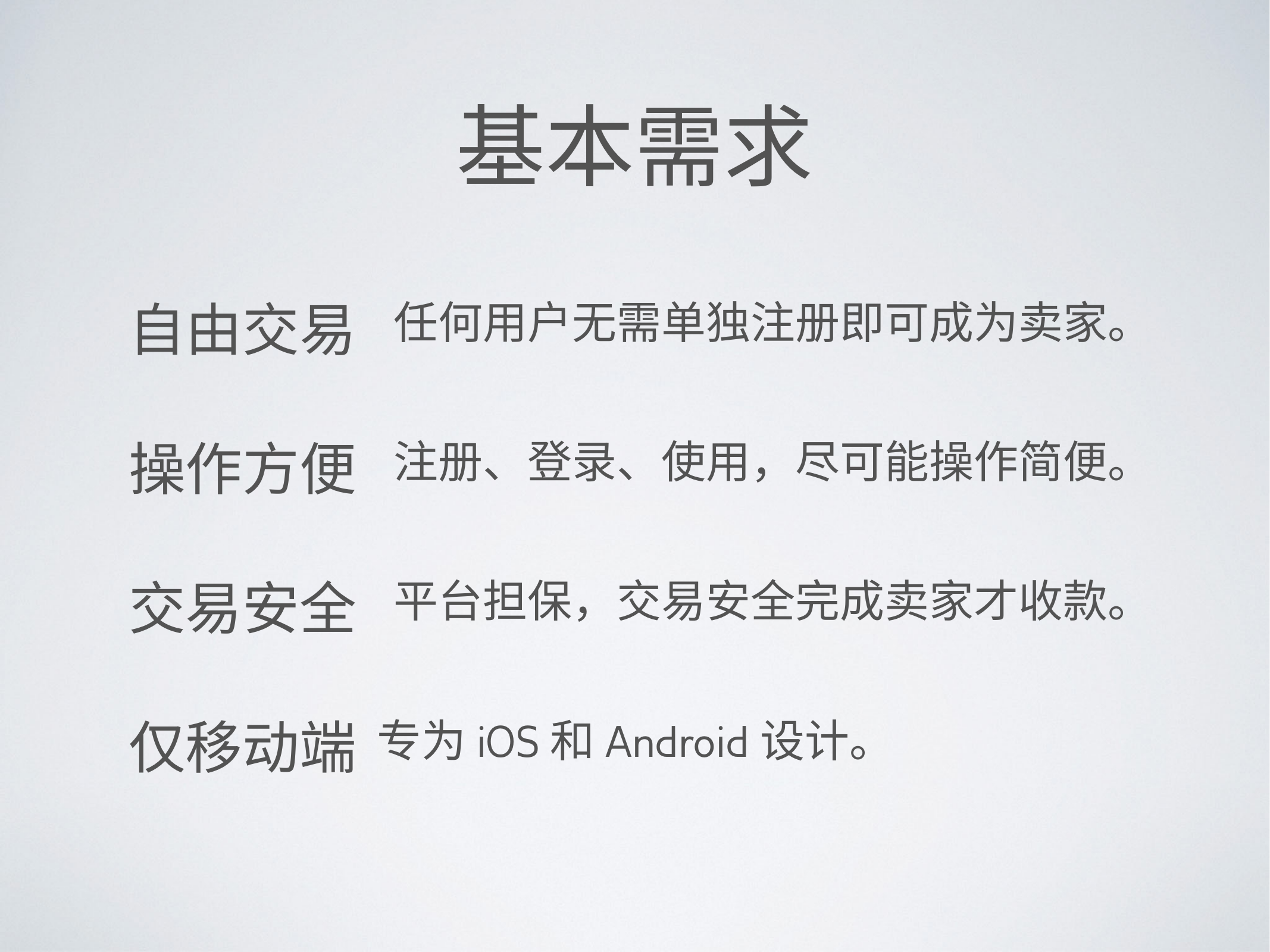

# 基本需求
自由交易
任何用户无需单独注册即可成为卖家。
操作方便
注册、登录、使用，尽可能操作简便。
交易安全
平台担保，交易安全完成卖家才收款。
仅移动端
专为iOS和Android设计。